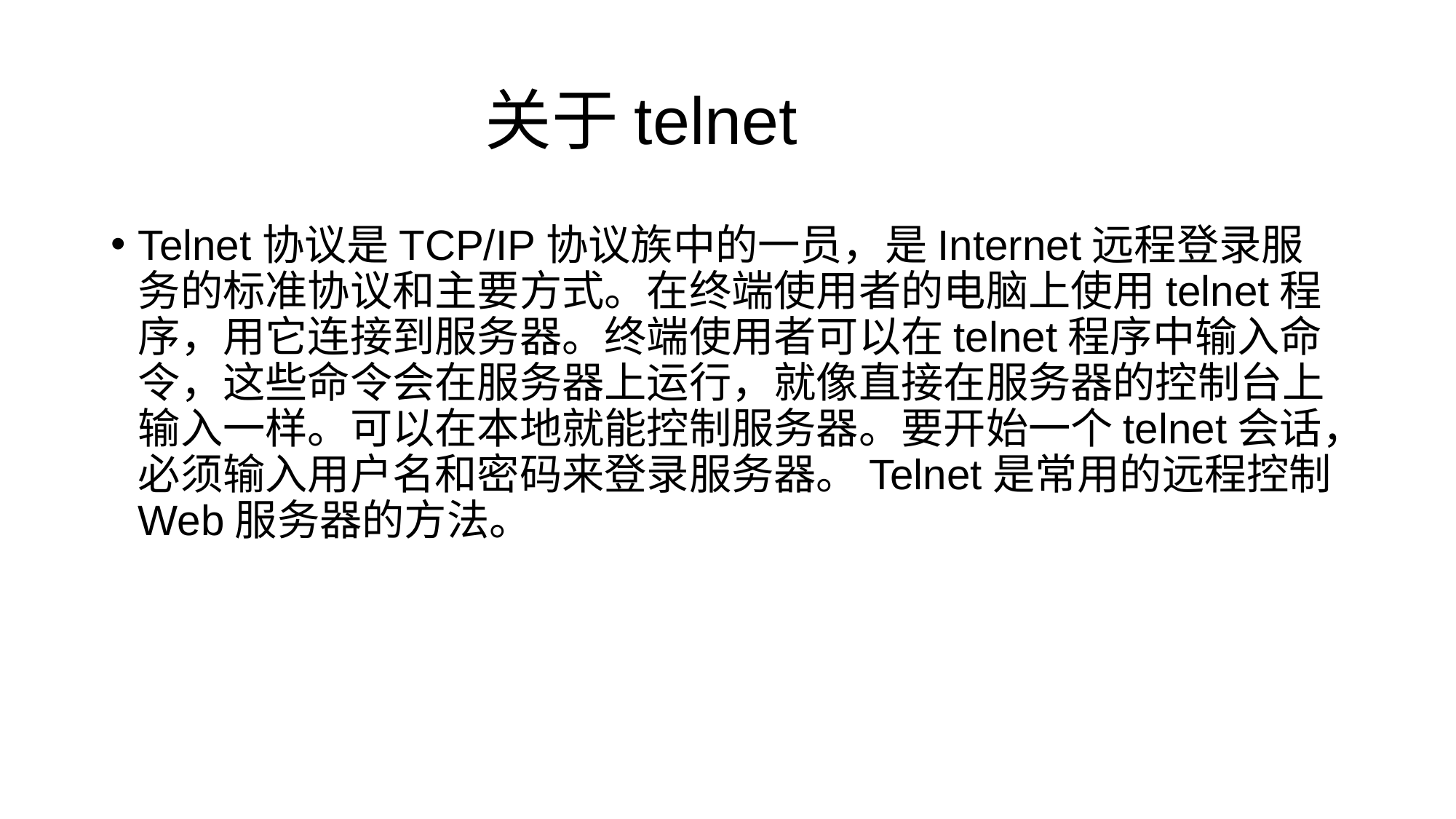

# 关于telnet
Telnet协议是TCP/IP协议族中的一员，是Internet远程登录服务的标准协议和主要方式。在终端使用者的电脑上使用telnet程序，用它连接到服务器。终端使用者可以在telnet程序中输入命令，这些命令会在服务器上运行，就像直接在服务器的控制台上输入一样。可以在本地就能控制服务器。要开始一个telnet会话，必须输入用户名和密码来登录服务器。Telnet是常用的远程控制Web服务器的方法。